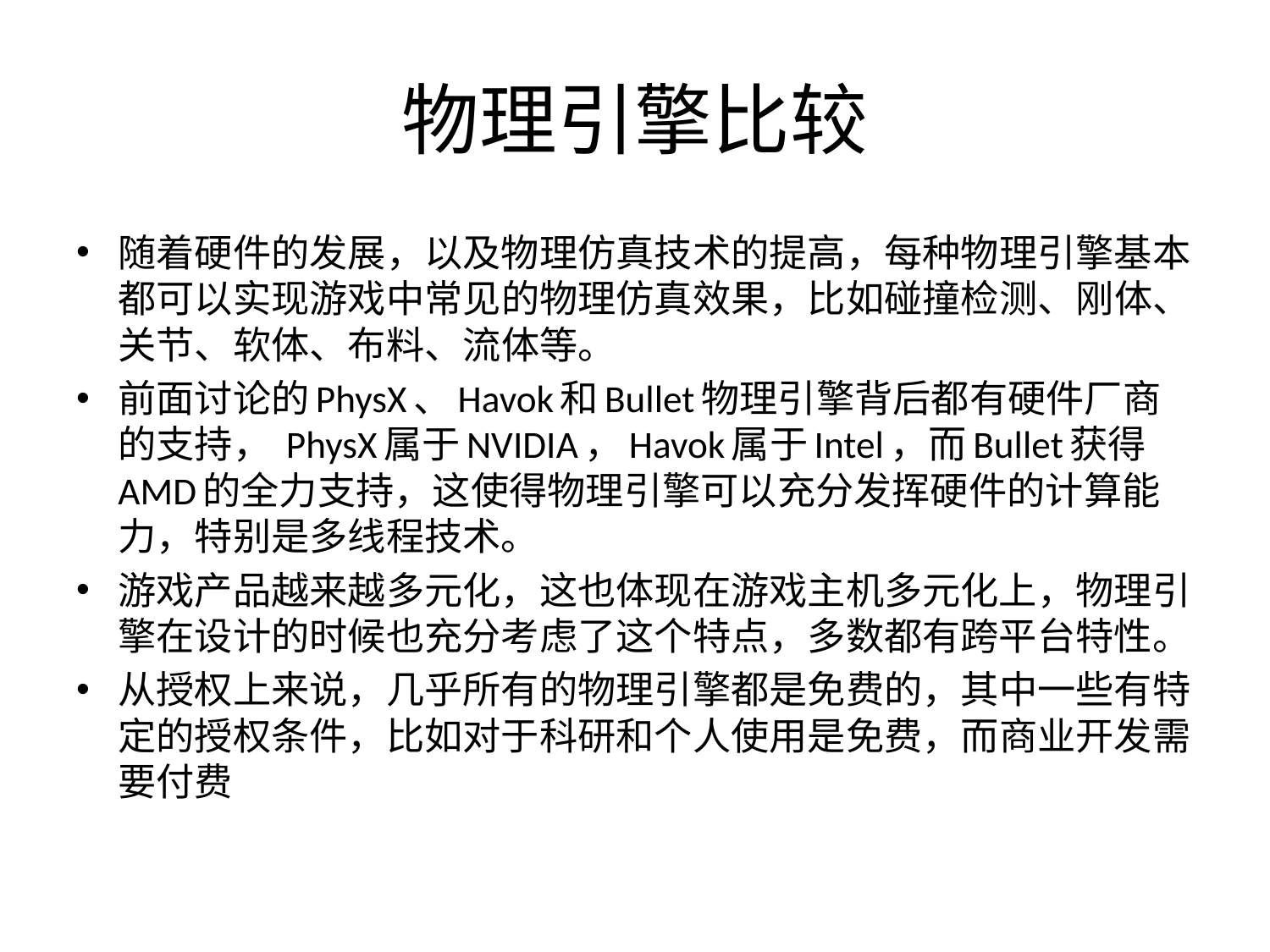

# 物理引擎比较
随着硬件的发展，以及物理仿真技术的提高，每种物理引擎基本都可以实现游戏中常见的物理仿真效果，比如碰撞检测、刚体、关节、软体、布料、流体等。
前面讨论的PhysX、Havok和Bullet物理引擎背后都有硬件厂商的支持， PhysX属于NVIDIA，Havok属于Intel，而Bullet获得AMD的全力支持，这使得物理引擎可以充分发挥硬件的计算能力，特别是多线程技术。
游戏产品越来越多元化，这也体现在游戏主机多元化上，物理引擎在设计的时候也充分考虑了这个特点，多数都有跨平台特性。
从授权上来说，几乎所有的物理引擎都是免费的，其中一些有特定的授权条件，比如对于科研和个人使用是免费，而商业开发需要付费